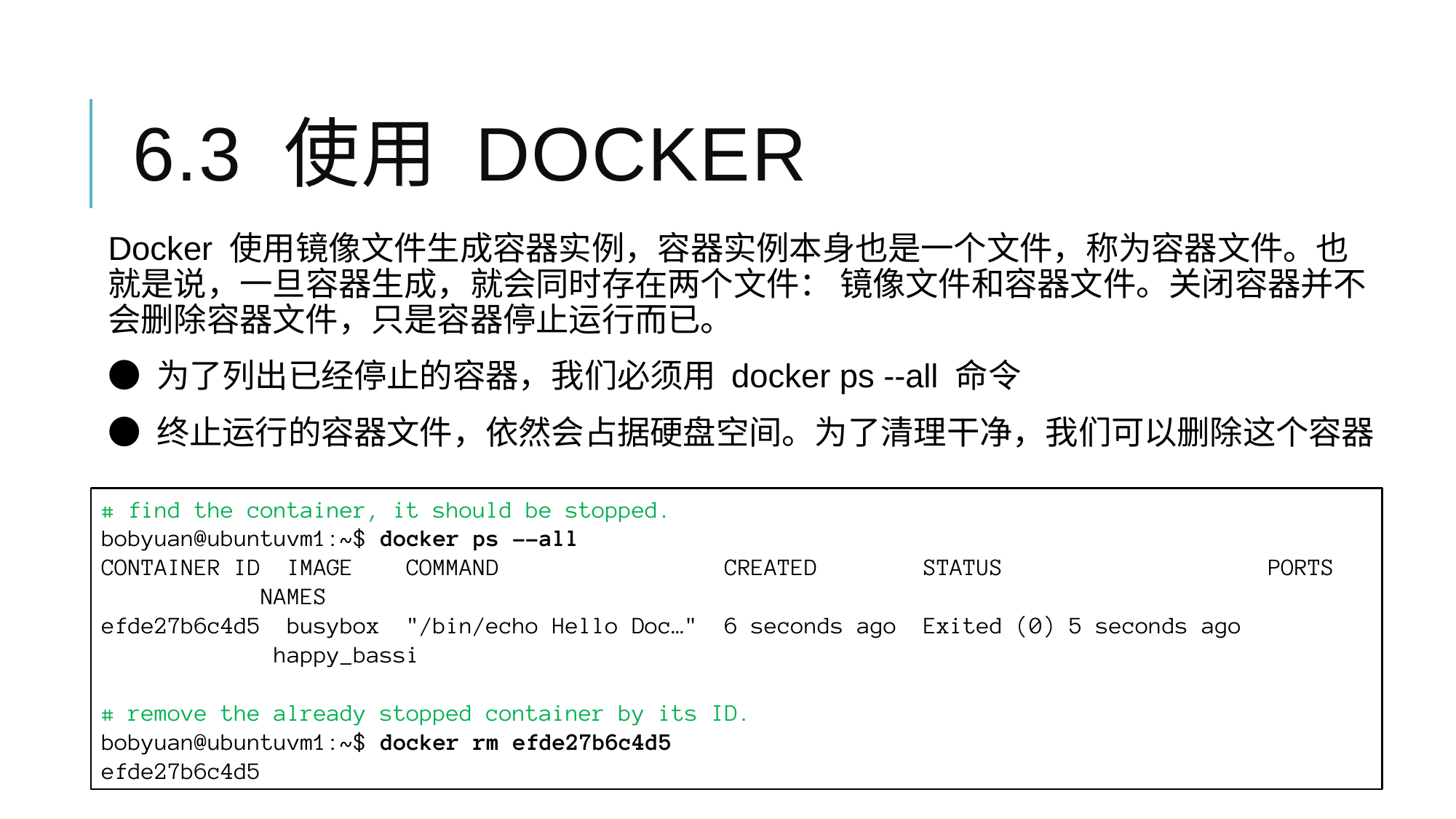

# 6.3 使用 Docker
Docker 使用镜像文件生成容器实例，容器实例本身也是一个文件，称为容器文件。也就是说，一旦容器生成，就会同时存在两个文件： 镜像文件和容器文件。关闭容器并不会删除容器文件，只是容器停止运行而已。
● 为了列出已经停止的容器，我们必须用 docker ps --all 命令
● 终止运行的容器文件，依然会占据硬盘空间。为了清理干净，我们可以删除这个容器
# find the container, it should be stopped.
bobyuan@ubuntuvm1:~$ docker ps --all
CONTAINER ID  IMAGE    COMMAND                 CREATED        STATUS                    PORTS               NAMES
efde27b6c4d5  busybox  "/bin/echo Hello Doc…"  6 seconds ago  Exited (0) 5 seconds ago                       happy_bassi

# remove the already stopped container by its ID.
bobyuan@ubuntuvm1:~$ docker rm efde27b6c4d5
efde27b6c4d5